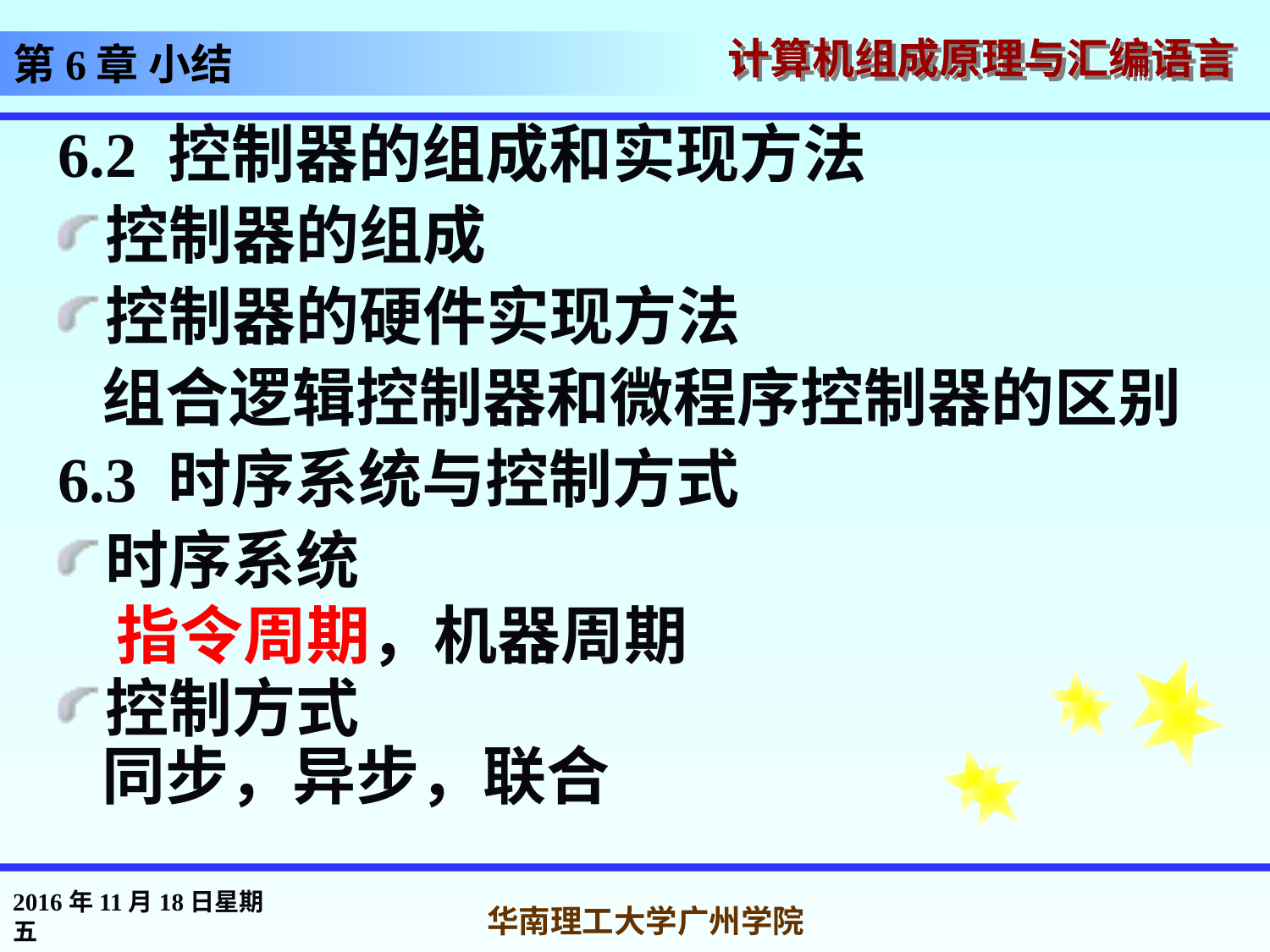

# 第6章 小结
6.2 控制器的组成和实现方法
控制器的组成
控制器的硬件实现方法
  组合逻辑控制器和微程序控制器的区别
6.3 时序系统与控制方式
时序系统
   指令周期，机器周期
控制方式
  同步，异步，联合
2016年11月18日星期五
华南理工大学广州学院